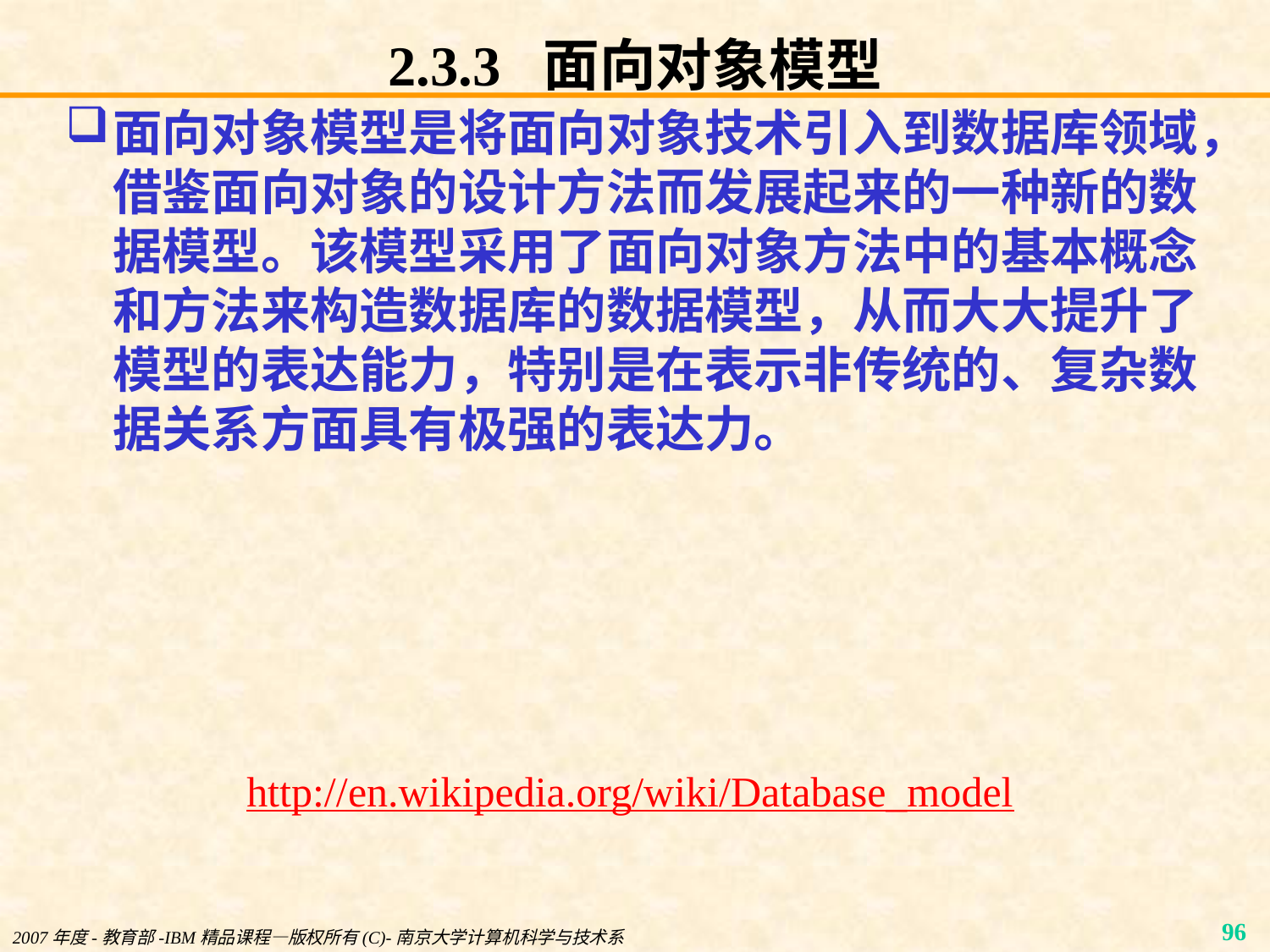

# 2.3.3  面向对象模型
面向对象模型是将面向对象技术引入到数据库领域，借鉴面向对象的设计方法而发展起来的一种新的数据模型。该模型采用了面向对象方法中的基本概念和方法来构造数据库的数据模型，从而大大提升了模型的表达能力，特别是在表示非传统的、复杂数据关系方面具有极强的表达力。
http://en.wikipedia.org/wiki/Database_model
96
2007年度-教育部-IBM精品课程—版权所有(C)-南京大学计算机科学与技术系